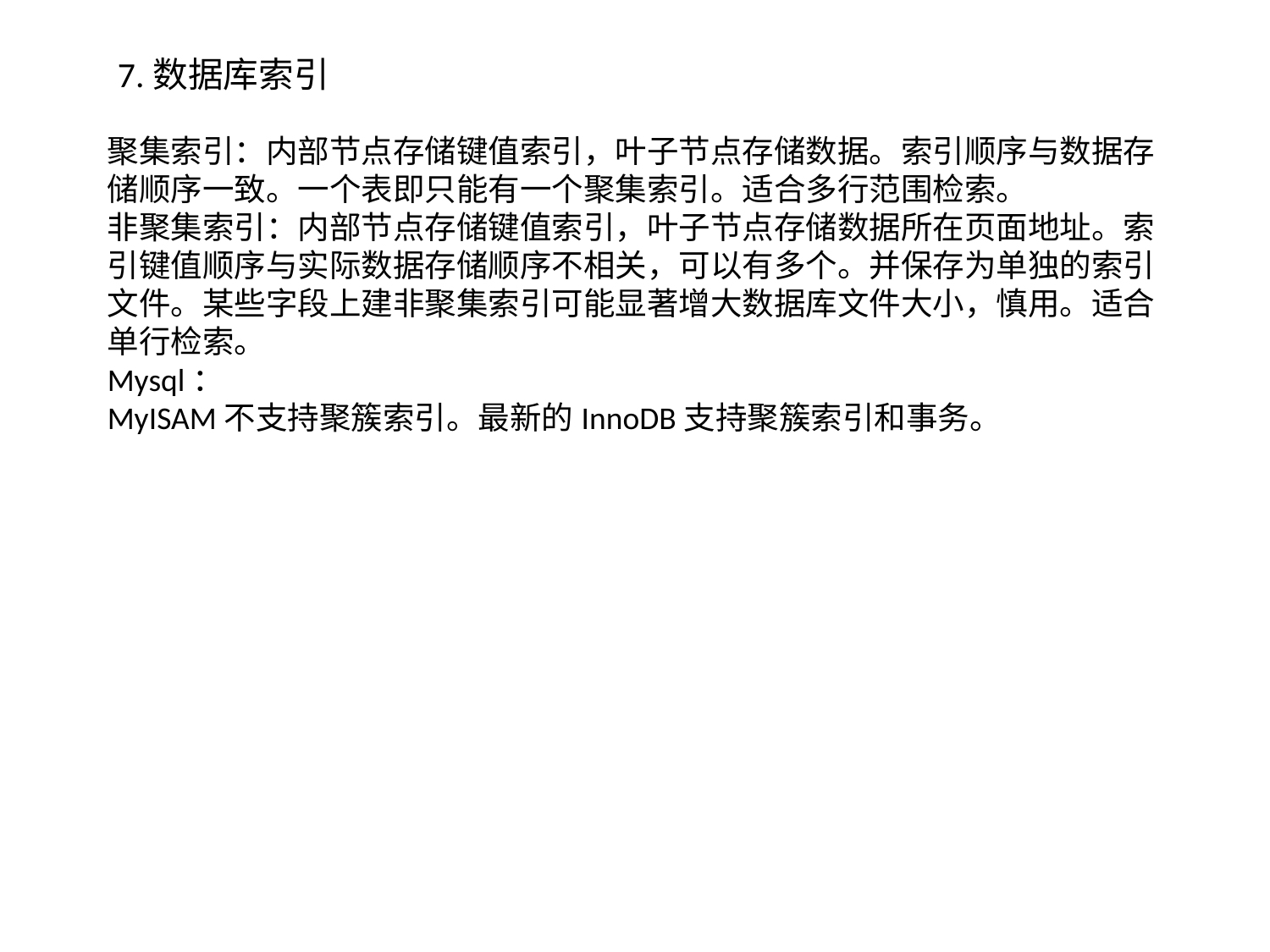

7.数据库索引
聚集索引：内部节点存储键值索引，叶子节点存储数据。索引顺序与数据存储顺序一致。一个表即只能有一个聚集索引。适合多行范围检索。
非聚集索引：内部节点存储键值索引，叶子节点存储数据所在页面地址。索引键值顺序与实际数据存储顺序不相关，可以有多个。并保存为单独的索引文件。某些字段上建非聚集索引可能显著增大数据库文件大小，慎用。适合单行检索。
Mysql：
MyISAM不支持聚簇索引。最新的InnoDB支持聚簇索引和事务。